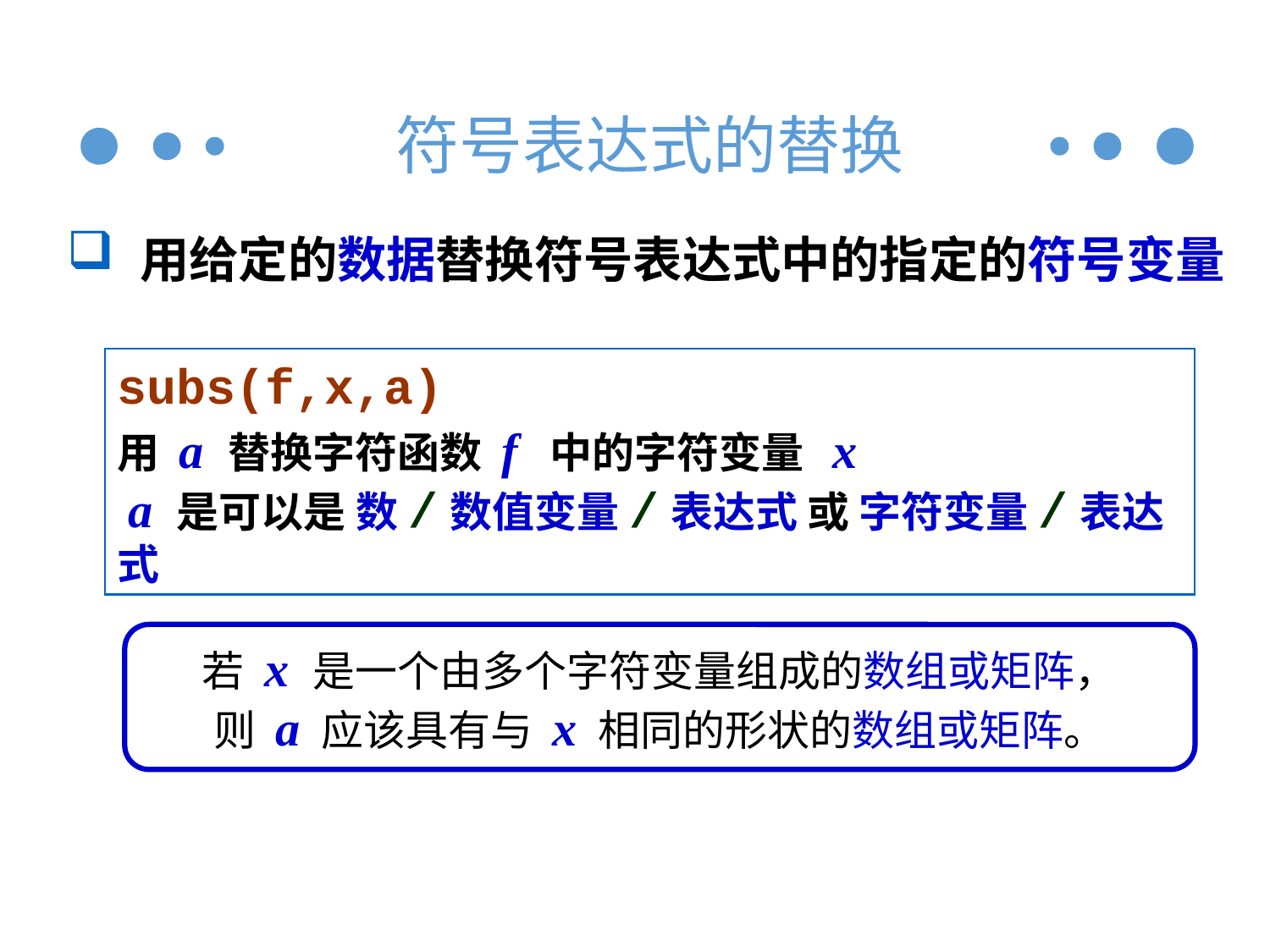

# 符号表达式的替换
 用给定的数据替换符号表达式中的指定的符号变量
subs(f,x,a)
用 a 替换字符函数 f  中的字符变量  x
 a 是可以是 数/数值变量/表达式 或 字符变量/表达式
若 x 是一个由多个字符变量组成的数组或矩阵，
则 a 应该具有与 x 相同的形状的数组或矩阵。
13